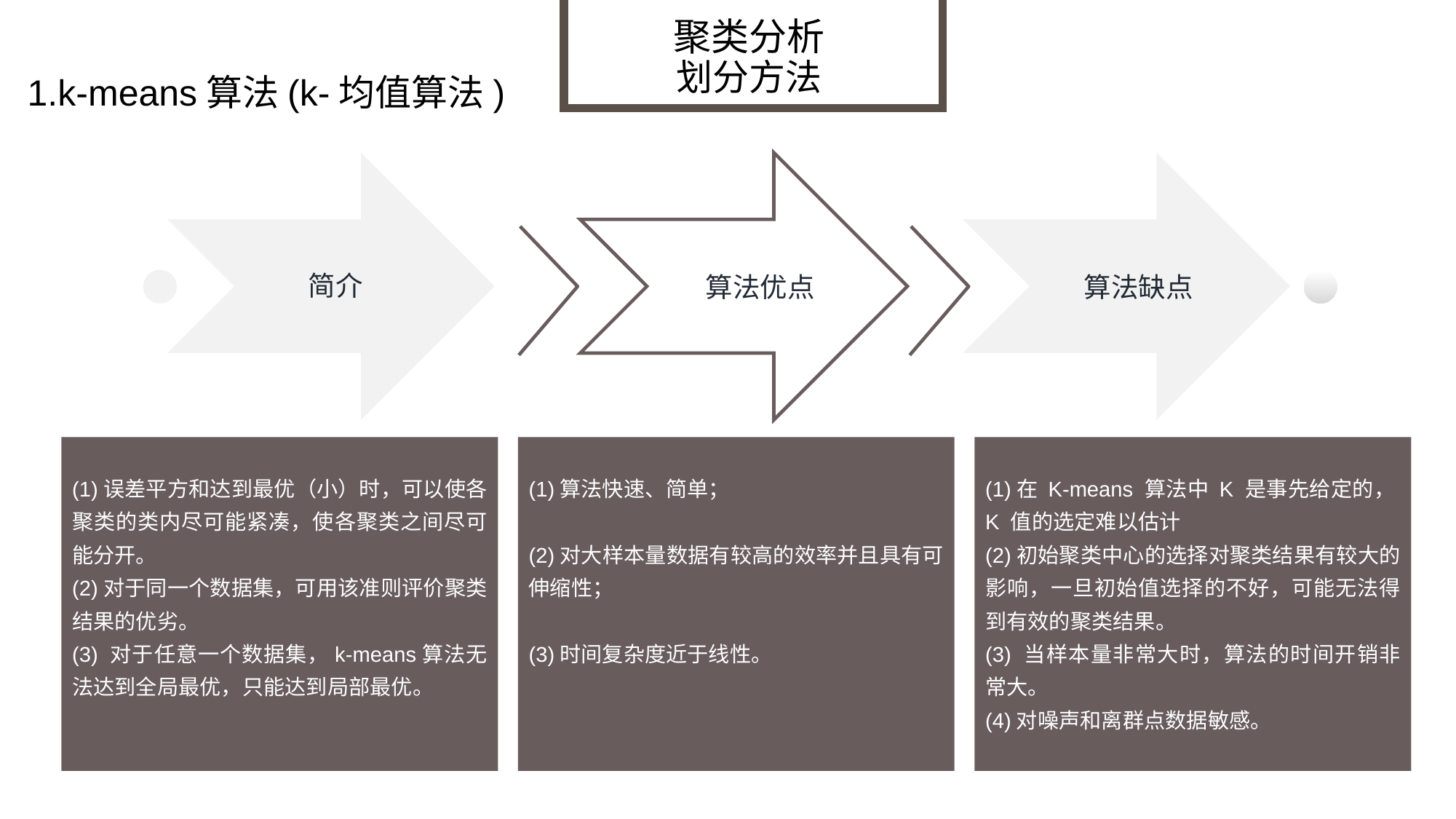

聚类分析
划分方法
1.k-means算法(k-均值算法)

简介
算法优点
算法缺点

(1)误差平方和达到最优（小）时，可以使各聚类的类内尽可能紧凑，使各聚类之间尽可能分开。
(2)对于同一个数据集，可用该准则评价聚类结果的优劣。
(3) 对于任意一个数据集，k-means算法无法达到全局最优，只能达到局部最优。

(1)算法快速、简单；

(2)对大样本量数据有较高的效率并且具有可伸缩性；

(3)时间复杂度近于线性。

(1)在 K-means 算法中 K 是事先给定的，K 值的选定难以估计
(2)初始聚类中心的选择对聚类结果有较大的影响，一旦初始值选择的不好，可能无法得到有效的聚类结果。
(3) 当样本量非常大时，算法的时间开销非常大。
(4)对噪声和离群点数据敏感。